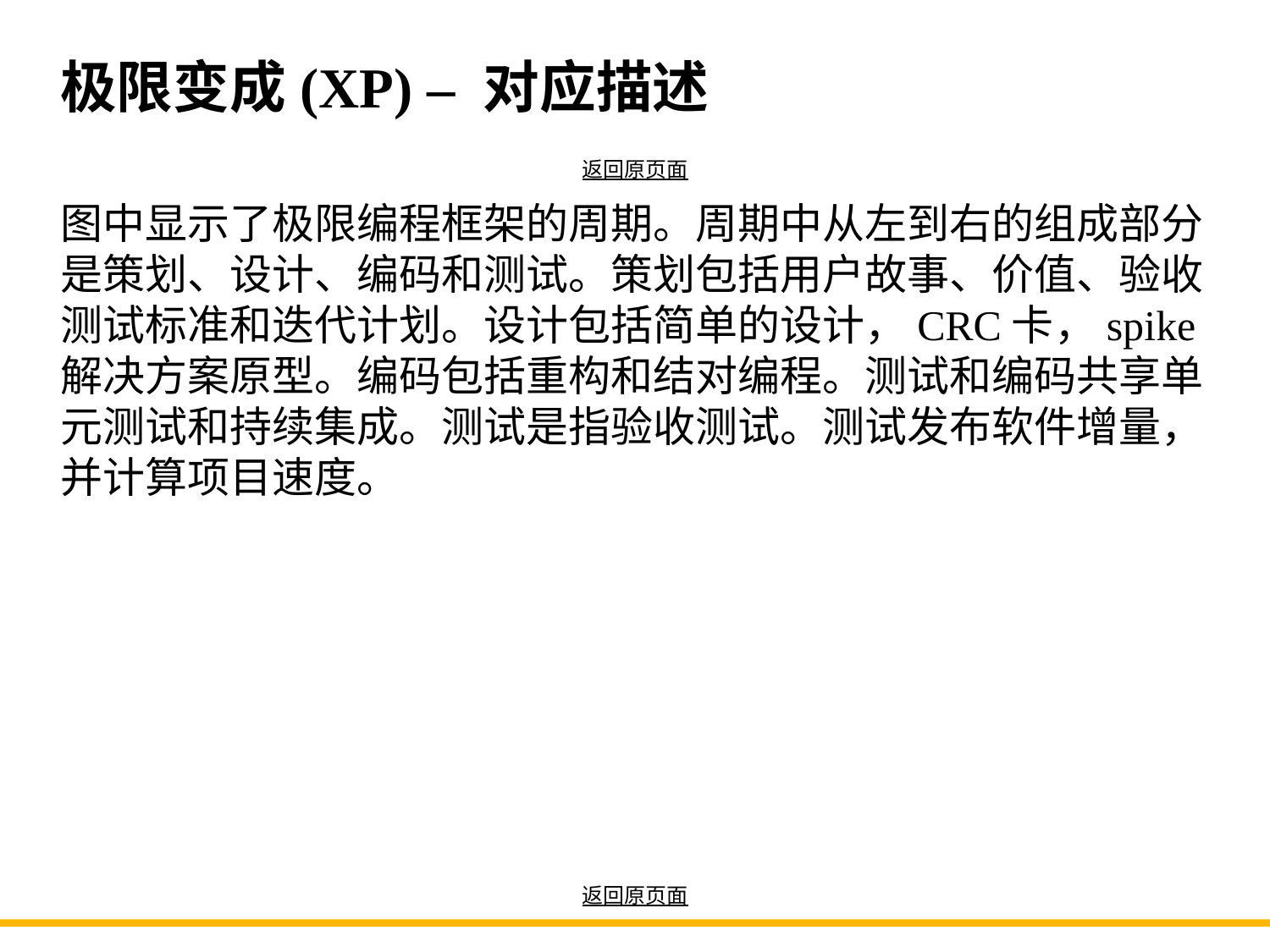

# 极限变成(XP) – 对应描述
返回原页面
图中显示了极限编程框架的周期。周期中从左到右的组成部分是策划、设计、编码和测试。策划包括用户故事、价值、验收测试标准和迭代计划。设计包括简单的设计，CRC卡，spike解决方案原型。编码包括重构和结对编程。测试和编码共享单元测试和持续集成。测试是指验收测试。测试发布软件增量，并计算项目速度。

返回原页面
18